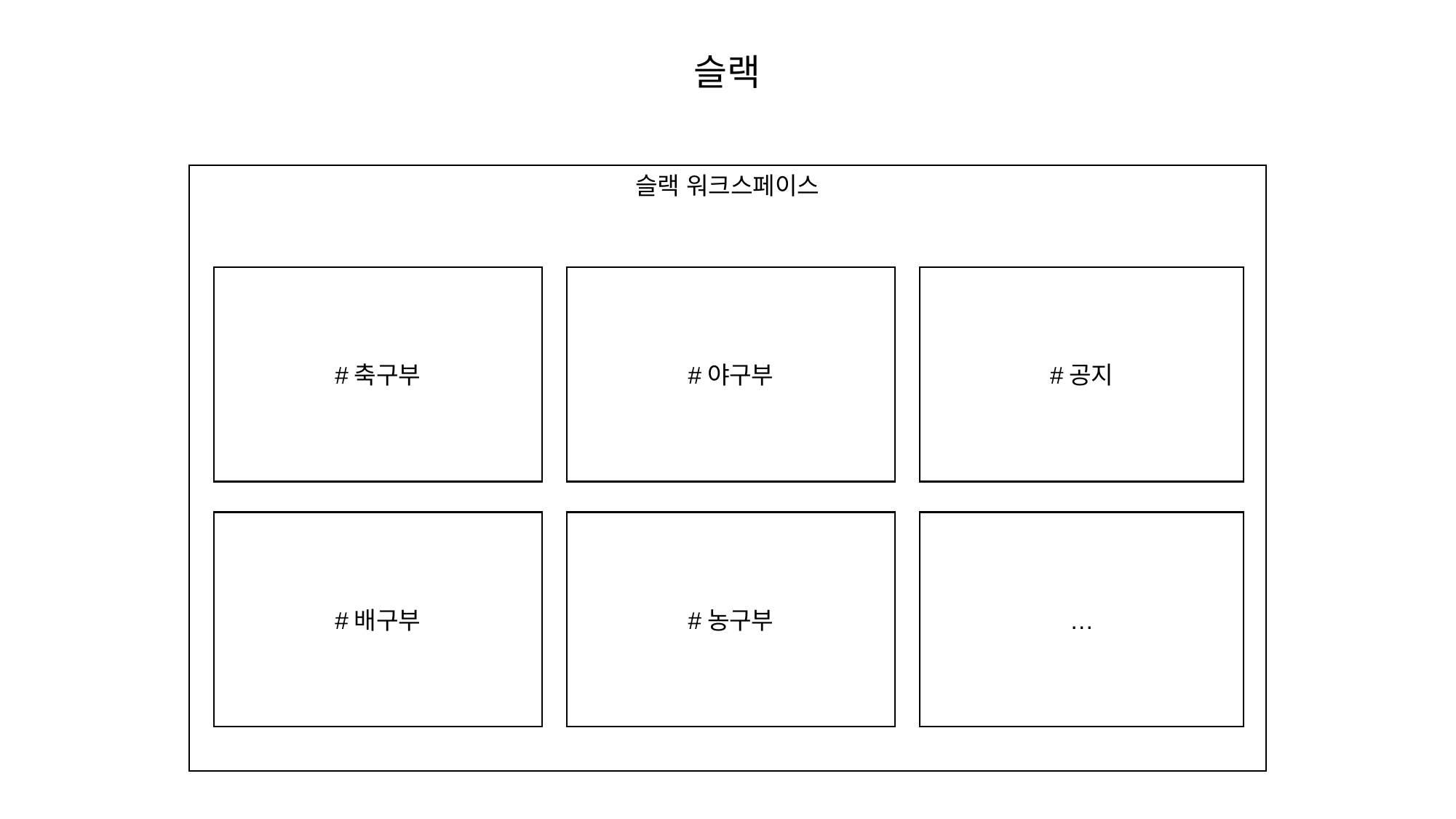

슬랙
슬랙 워크스페이스
#축구부
#야구부
#공지
#배구부
#농구부
…